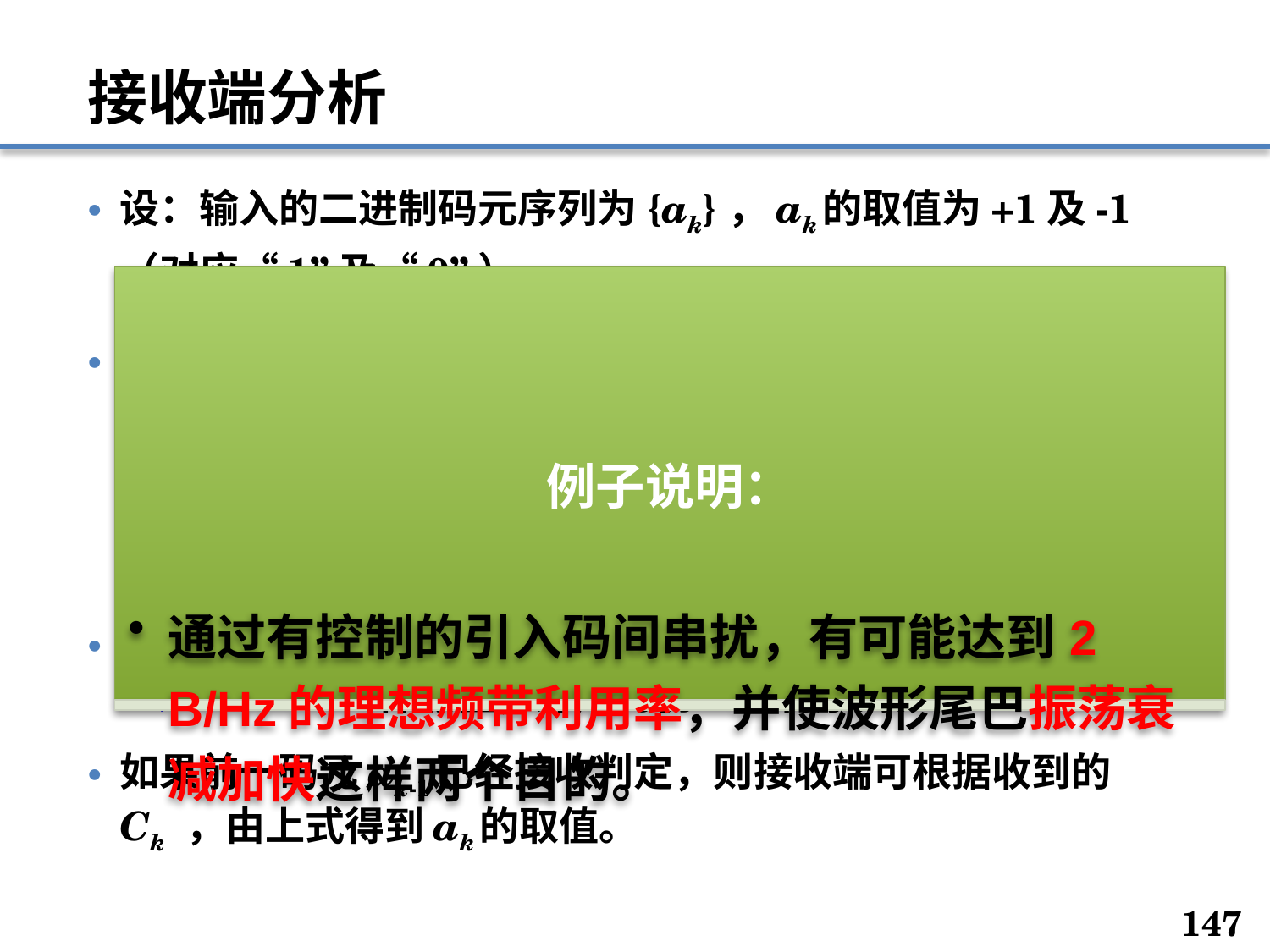

# 接收端分析
设：输入的二进制码元序列为{ak}，ak的取值为+1及-1（对应“1”及“0”）。
当发送码元ak时，接收波形g(t)在相应时刻上（第k个时刻上）的抽样值Ck由下式确定：
		Ck = ak + ak-1   	或	 ak = Ck - ak-1
ak-1 ：是ak的前一码元在第k个时刻上的抽样值（即串扰值）。
由于串扰值和信码抽样值相等，因此g(t)的抽样值将有   -2、0、+2三种取值，即成为伪三进制序列。
如果前一码元ak-1已经接收判定，则接收端可根据收到的Ck ，由上式得到ak的取值。
例子说明：
147